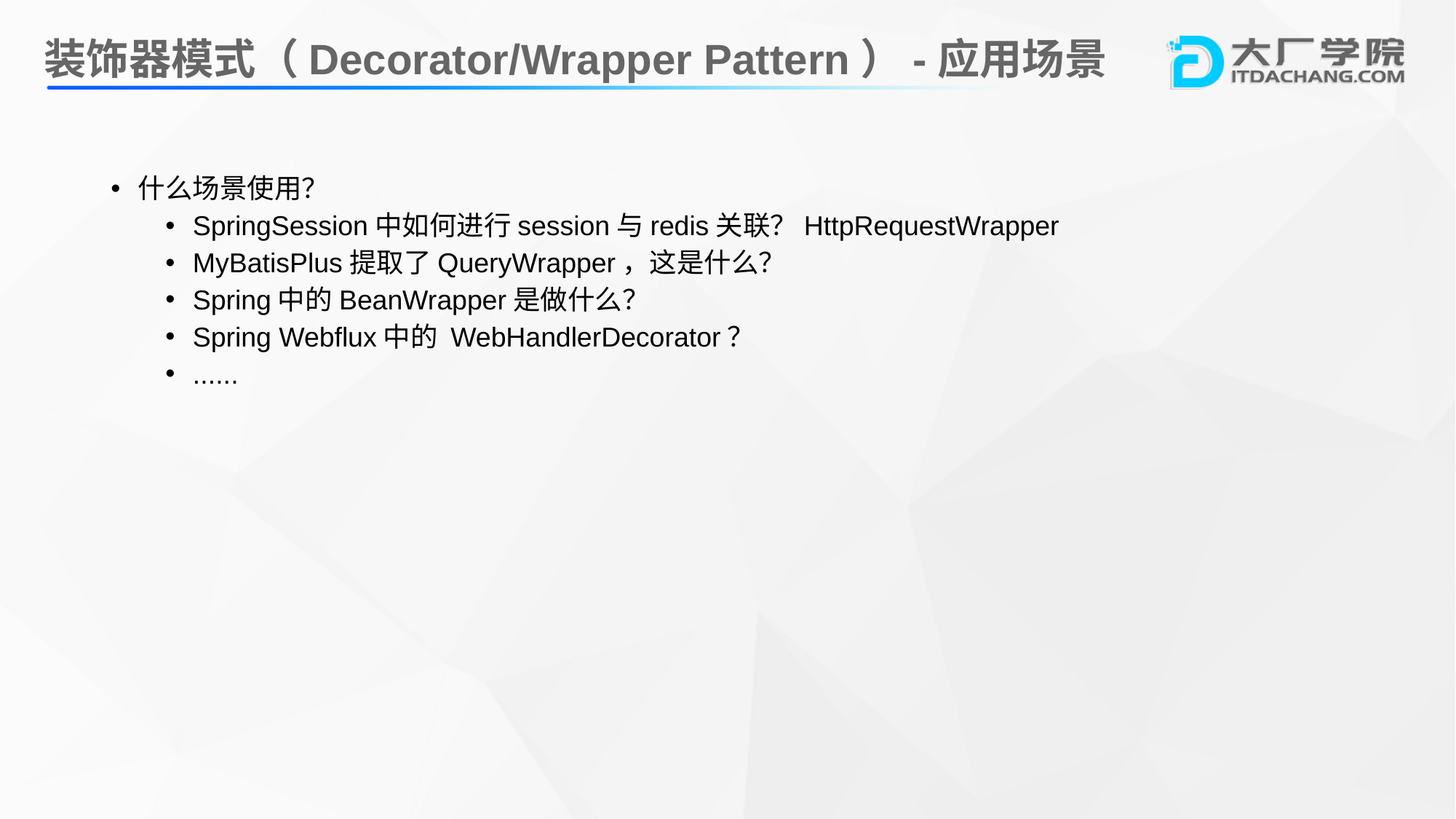

# 装饰器模式（Decorator/Wrapper Pattern）-应用场景
什么场景使用？
SpringSession中如何进行session与redis关联？HttpRequestWrapper
MyBatisPlus提取了QueryWrapper，这是什么？
Spring中的BeanWrapper是做什么？
Spring Webflux中的 WebHandlerDecorator？
......